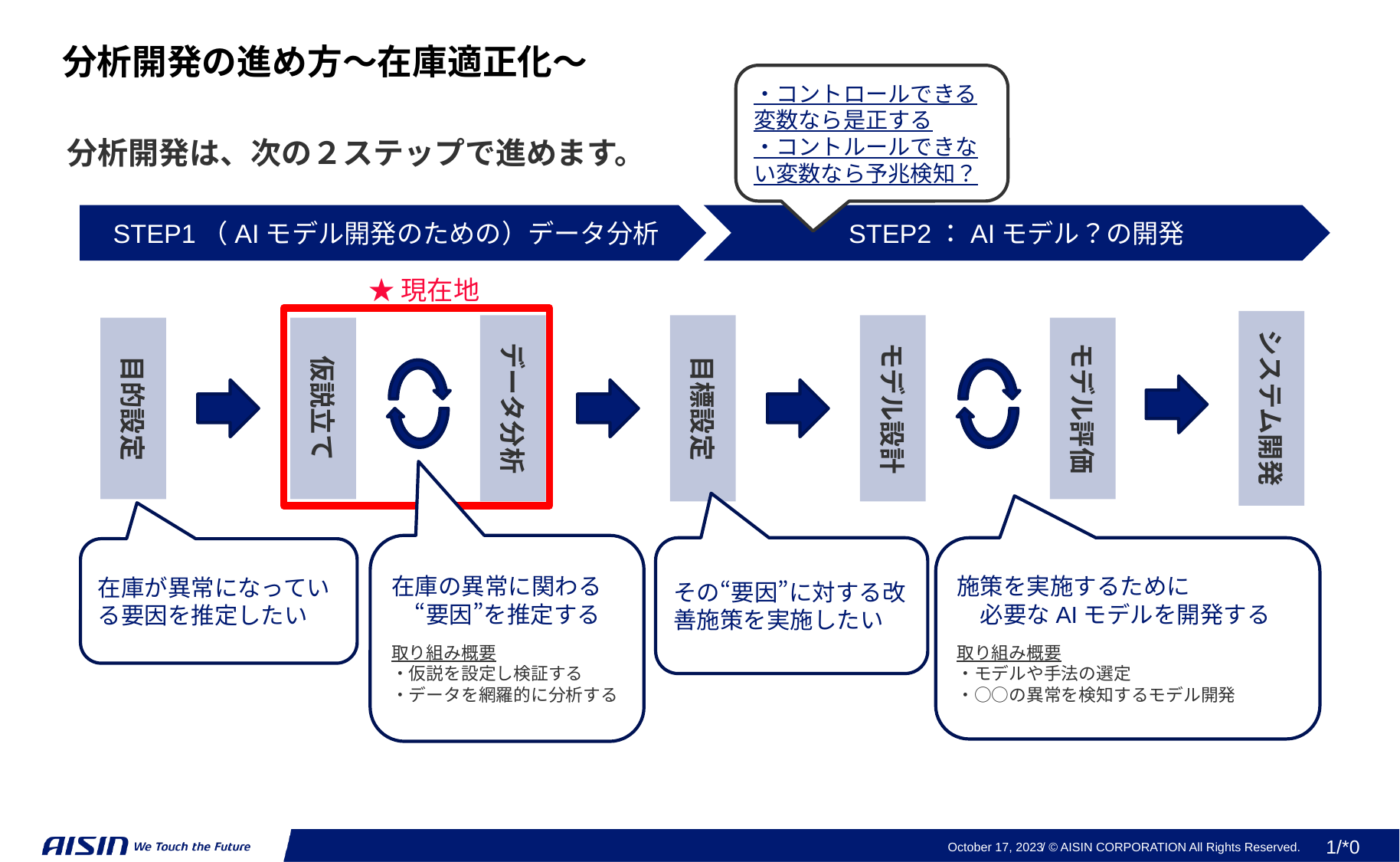

分析開発の進め方～在庫適正化～

・コントロールできる変数なら是正する
・コントルールできない変数なら予兆検知？
分析開発は、次の２ステップで進めます。
STEP1（AIモデル開発のための）データ分析
STEP2：AIモデル？の開発
★現在地

システム開発
モデル設計
データ分析
目標設定
目的設定
仮説立て
モデル評価

在庫の異常に関わる　“要因”を推定する

取り組み概要
・仮説を設定し検証する
・データを網羅的に分析する
その“要因”に対する改善施策を実施したい
施策を実施するために　　　　　必要なAIモデルを開発する

取り組み概要
・モデルや手法の選定
・○○の異常を検知するモデル開発
在庫が異常になっている要因を推定したい
October 17, 2023